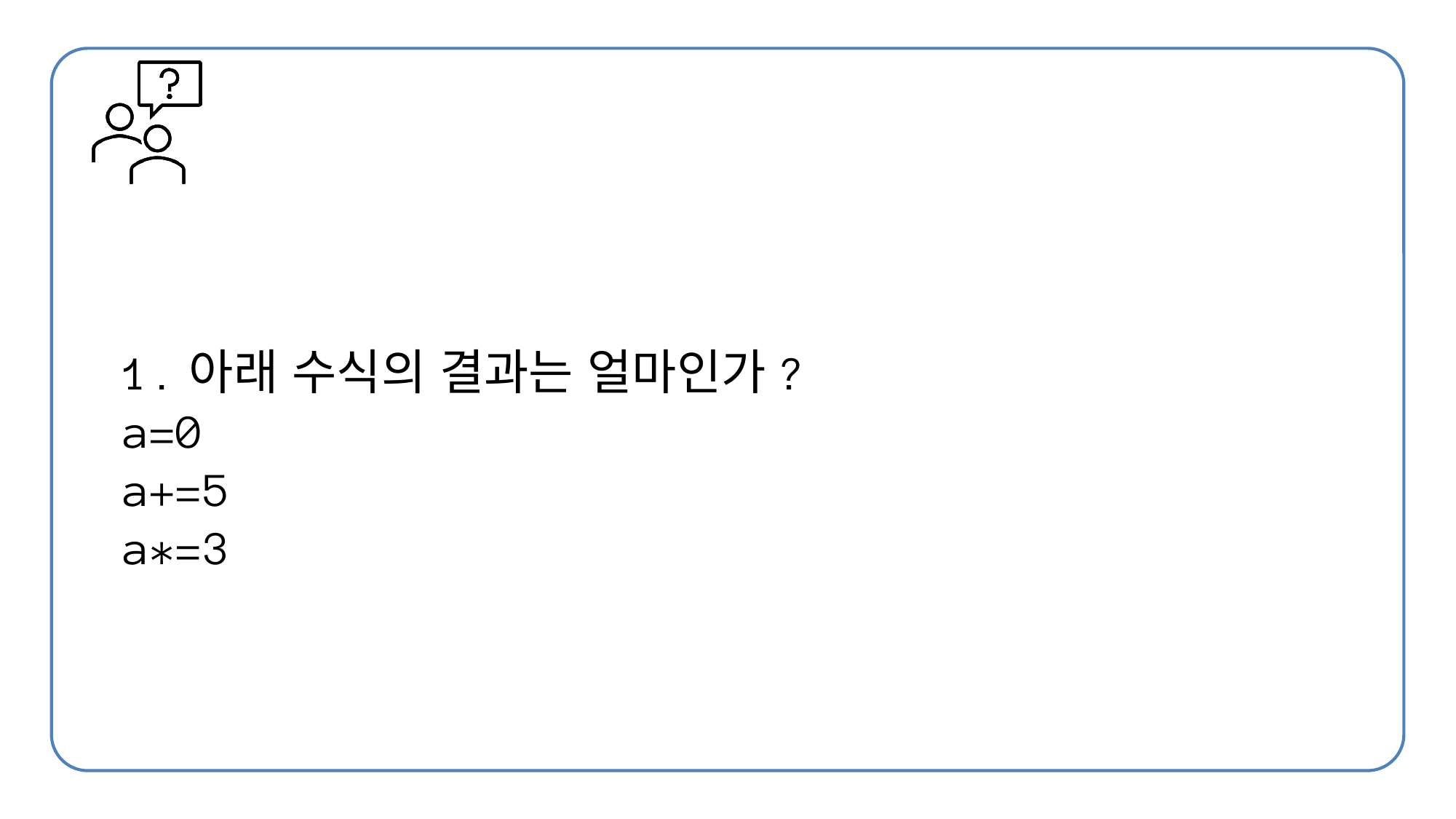

1.아래 수식의 결과는 얼마인가?
a=0
a+=5
a*=3